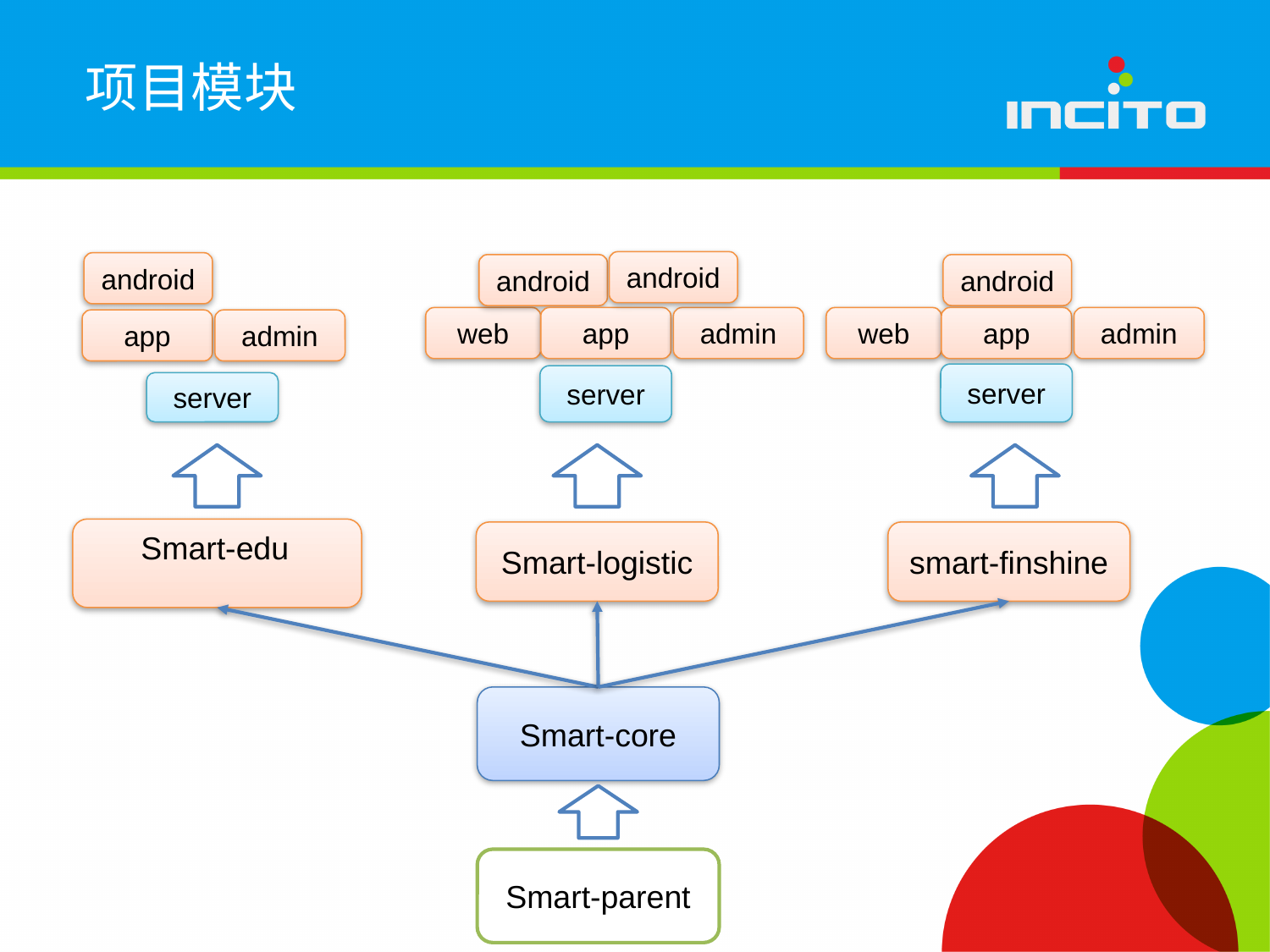

项目模块
android
android
android
android
web
app
admin
web
app
admin
app
admin
server
server
server

Smart-edu
Smart-logistic
smart-finshine
Smart-core

Smart-parent